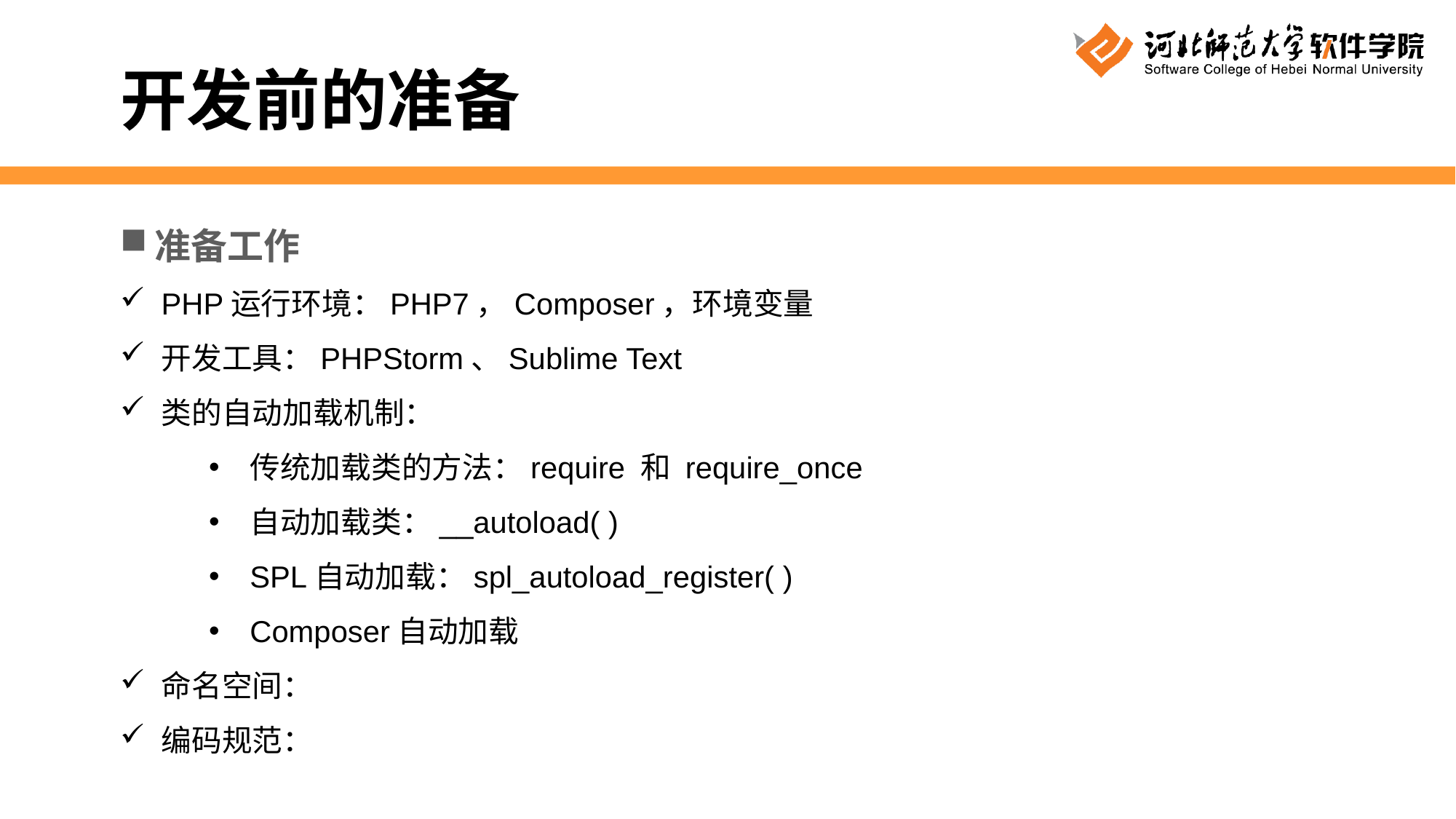

开发前的准备
准备工作
PHP运行环境：PHP7，Composer，环境变量
开发工具：PHPStorm、Sublime Text
类的自动加载机制：
传统加载类的方法：require 和 require_once
自动加载类：__autoload( )
SPL自动加载：spl_autoload_register( )
Composer自动加载
命名空间：
编码规范：